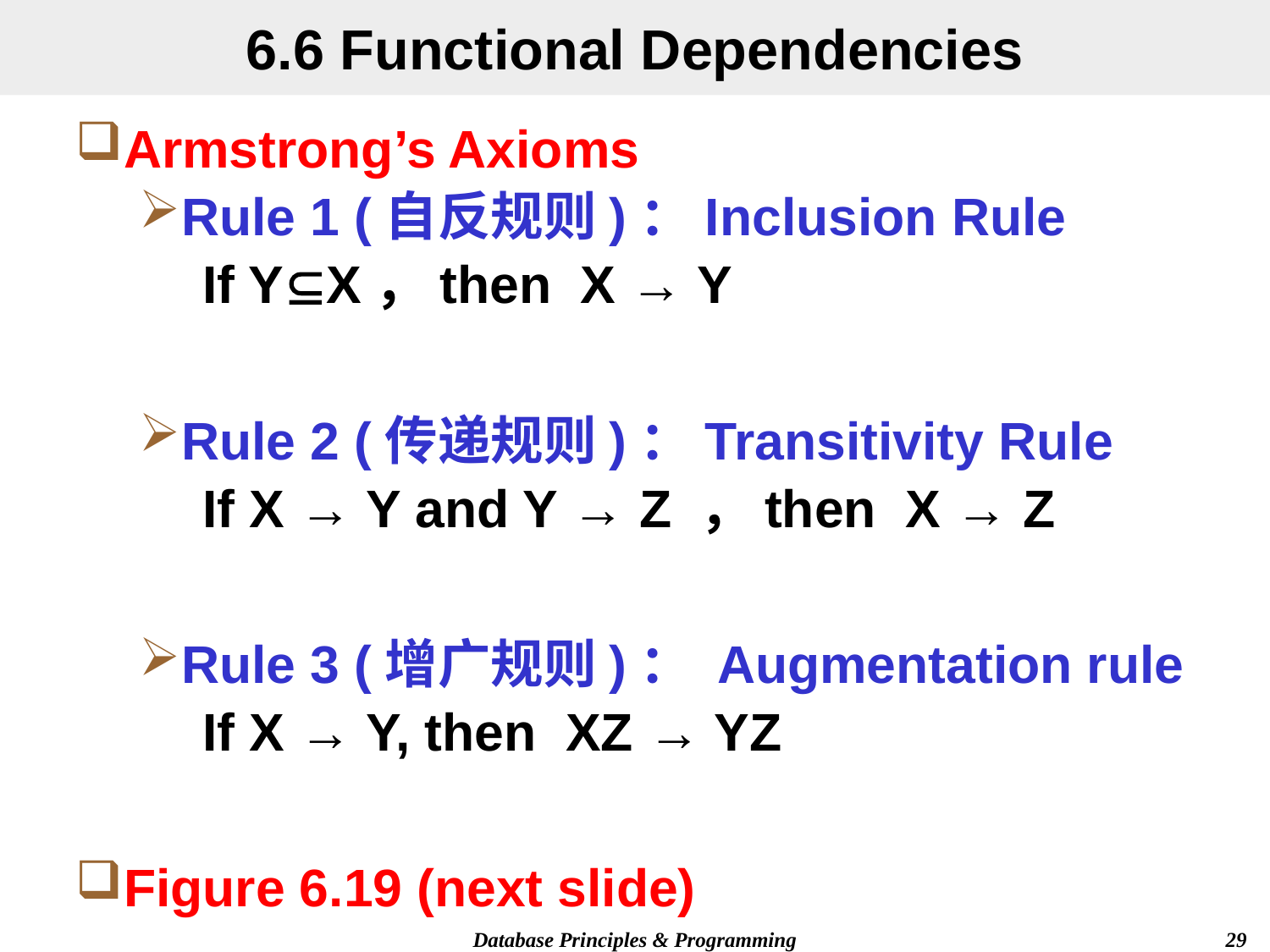

# 6.6 Functional Dependencies
Armstrong’s Axioms
Rule 1 (自反规则)：Inclusion Rule
If Y⊆X，then  X → Y

Rule 2 (传递规则)：Transitivity Rule
If X → Y and Y → Z ，then  X → Z

Rule 3 (增广规则)： Augmentation rule
If X → Y, then  XZ → YZ

Figure 6.19 (next slide)

Database Principles & Programming
29